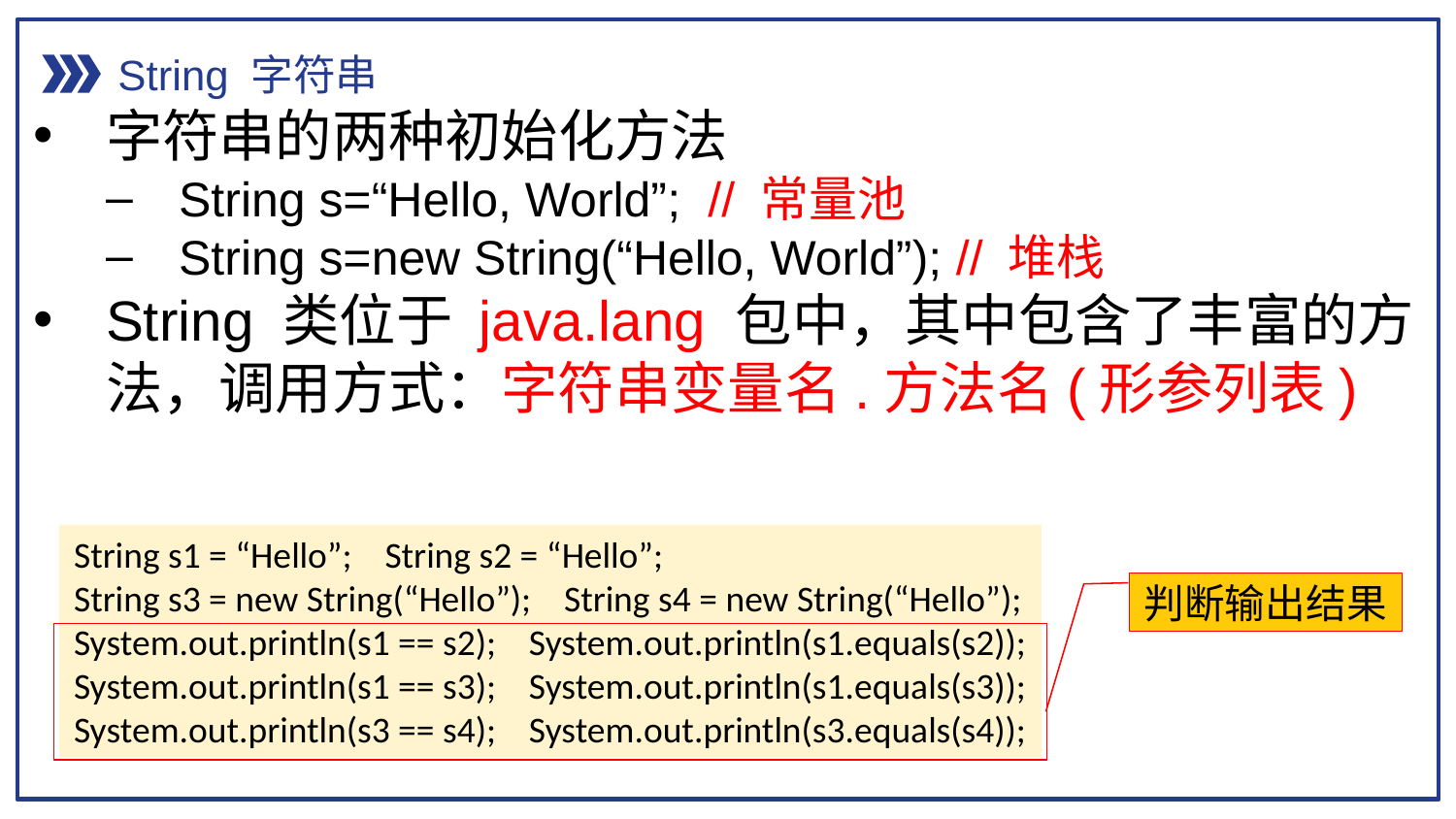

String 字符串

字符串的两种初始化方法
String s=“Hello, World”;  // 常量池
String s=new String(“Hello, World”); // 堆栈
String 类位于 java.lang 包中，其中包含了丰富的方法，调用方式：字符串变量名.方法名(形参列表)

String s1 = “Hello”;    String s2 = “Hello”;
String s3 = new String(“Hello”);    String s4 = new String(“Hello”);
System.out.println(s1 == s2);    System.out.println(s1.equals(s2));
System.out.println(s1 == s3);    System.out.println(s1.equals(s3));
System.out.println(s3 == s4);    System.out.println(s3.equals(s4));
判断输出结果